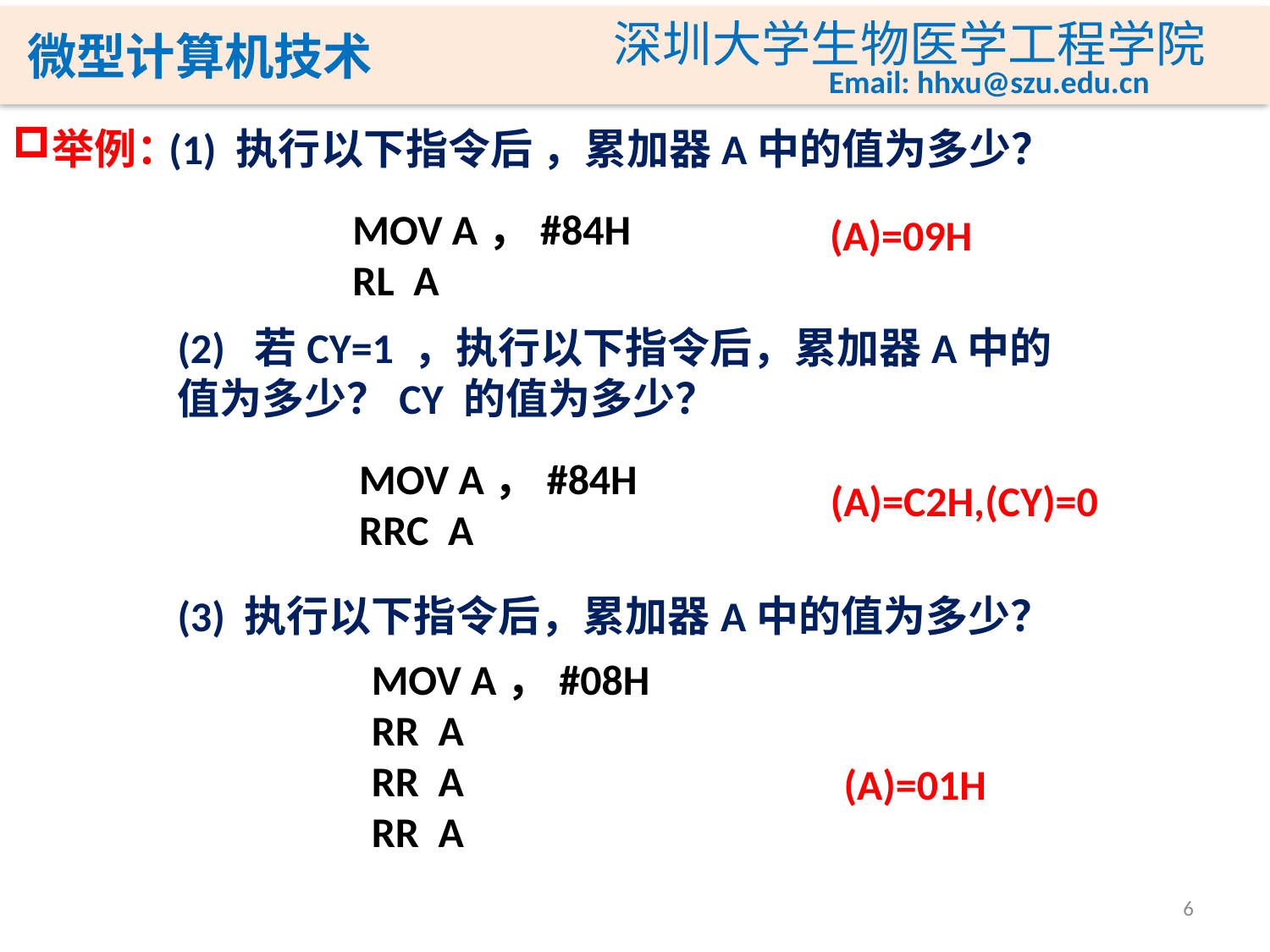

举例：
(1) 执行以下指令后 ，累加器A中的值为多少？
MOV A，#84H
RL  A
(A)=09H
(2)  若CY=1 ，执行以下指令后，累加器A中的值为多少？CY 的值为多少？
MOV A，#84H
RRC  A
(A)=C2H,(CY)=0
(3) 执行以下指令后，累加器A中的值为多少？
MOV A，#08H
RR  A
RR  A
RR  A
(A)=01H
6